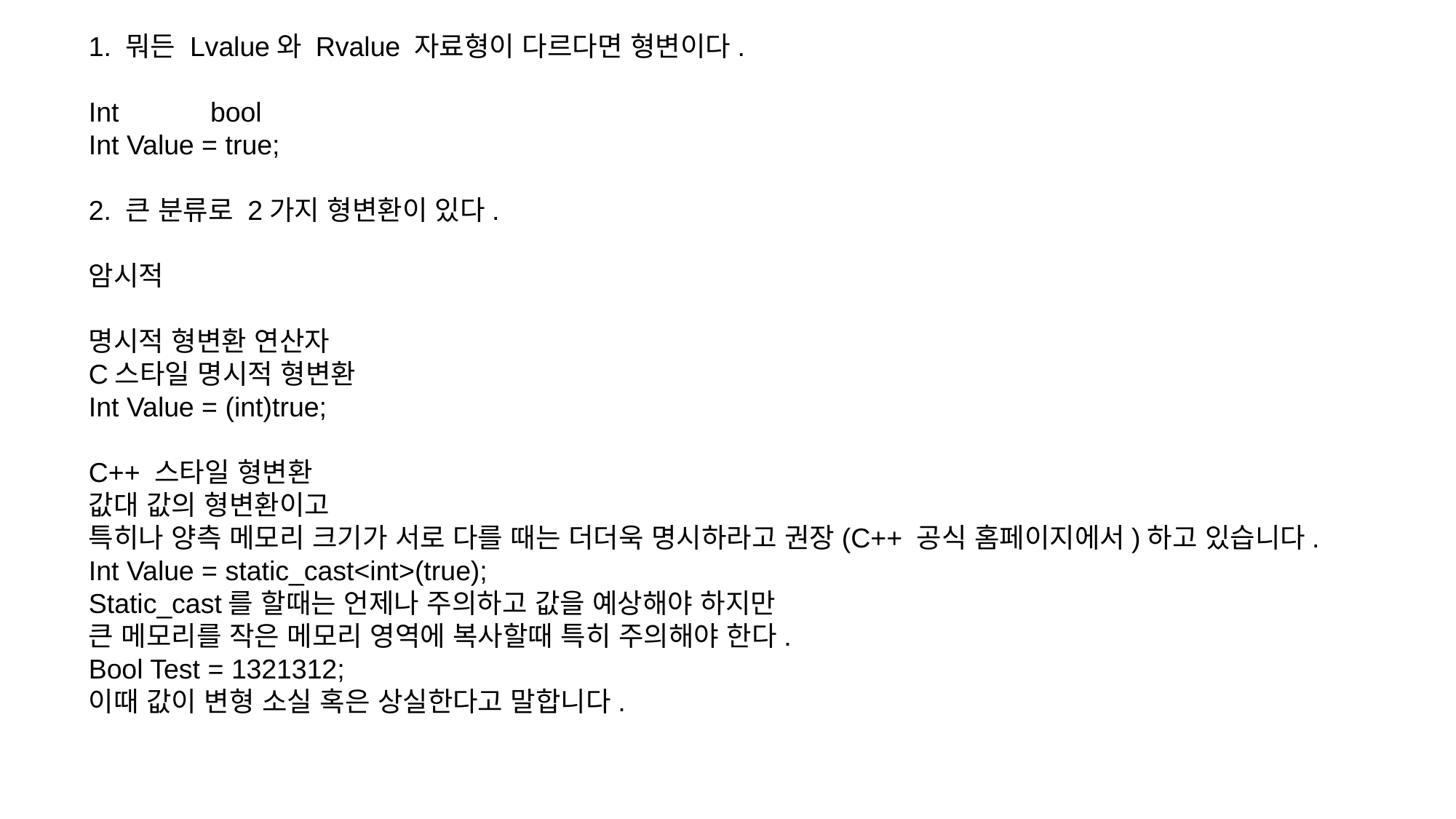

1. 뭐든 Lvalue와 Rvalue 자료형이 다르다면 형변이다.

Int            bool
Int Value = true;

2. 큰 분류로 2가지 형변환이 있다.

암시적

명시적 형변환 연산자
C스타일 명시적 형변환
Int Value = (int)true;

C++ 스타일 형변환
값대 값의 형변환이고
특히나 양측 메모리 크기가 서로 다를 때는 더더욱 명시하라고 권장(C++ 공식 홈페이지에서)하고 있습니다.
Int Value = static_cast<int>(true);
Static_cast를 할때는 언제나 주의하고 값을 예상해야 하지만
큰 메모리를 작은 메모리 영역에 복사할때 특히 주의해야 한다.
Bool Test = 1321312;
이때 값이 변형 소실 혹은 상실한다고 말합니다.